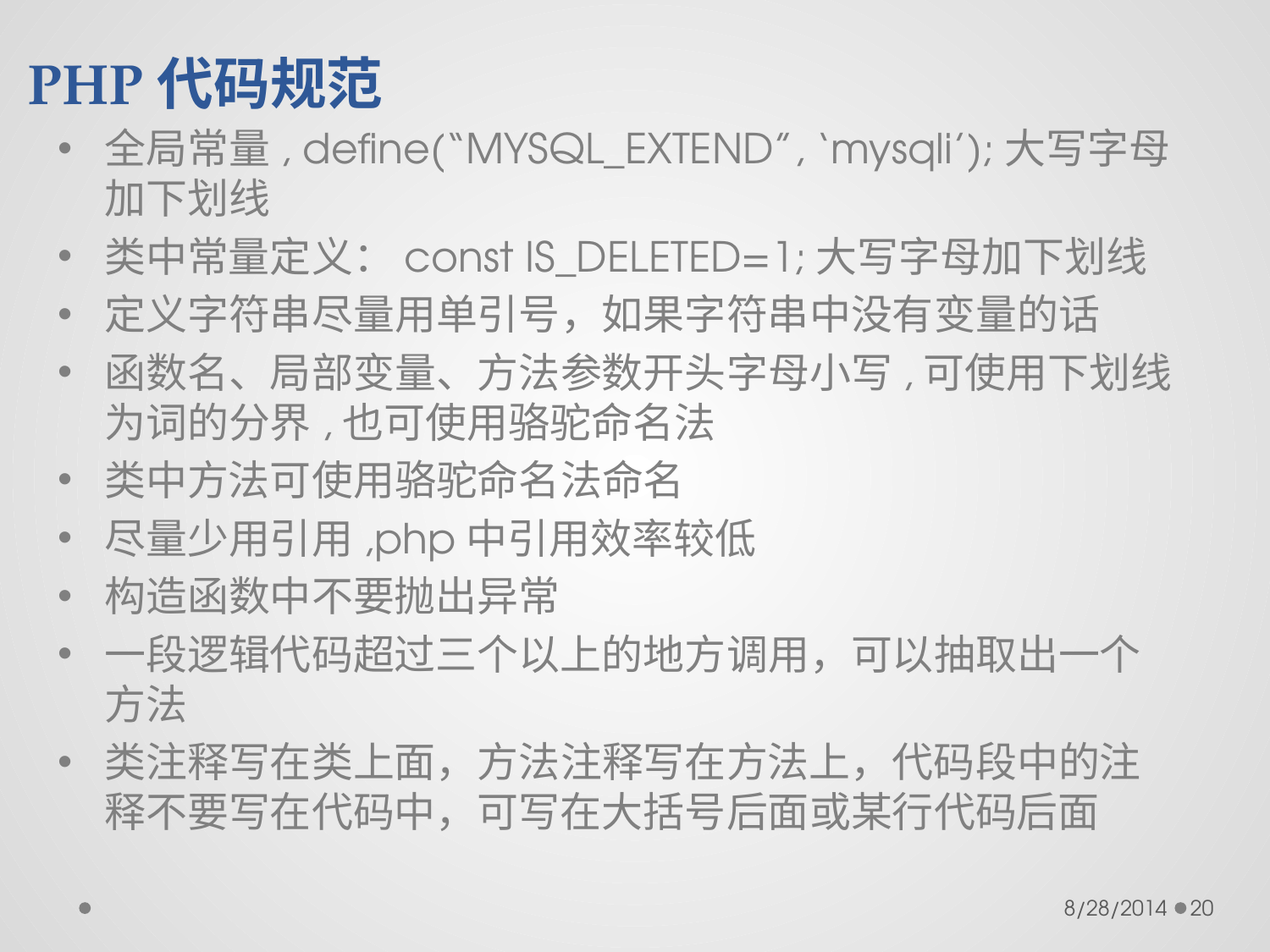

PHP代码规范
全局常量, define(“MYSQL_EXTEND”, ‘mysqli’);大写字母加下划线
类中常量定义：const IS_DELETED=1;大写字母加下划线
定义字符串尽量用单引号，如果字符串中没有变量的话
函数名、局部变量、方法参数开头字母小写,可使用下划线为词的分界,也可使用骆驼命名法
类中方法可使用骆驼命名法命名
尽量少用引用,php中引用效率较低
构造函数中不要抛出异常
一段逻辑代码超过三个以上的地方调用，可以抽取出一个方法
类注释写在类上面，方法注释写在方法上，代码段中的注释不要写在代码中，可写在大括号后面或某行代码后面
8/28/2014
20